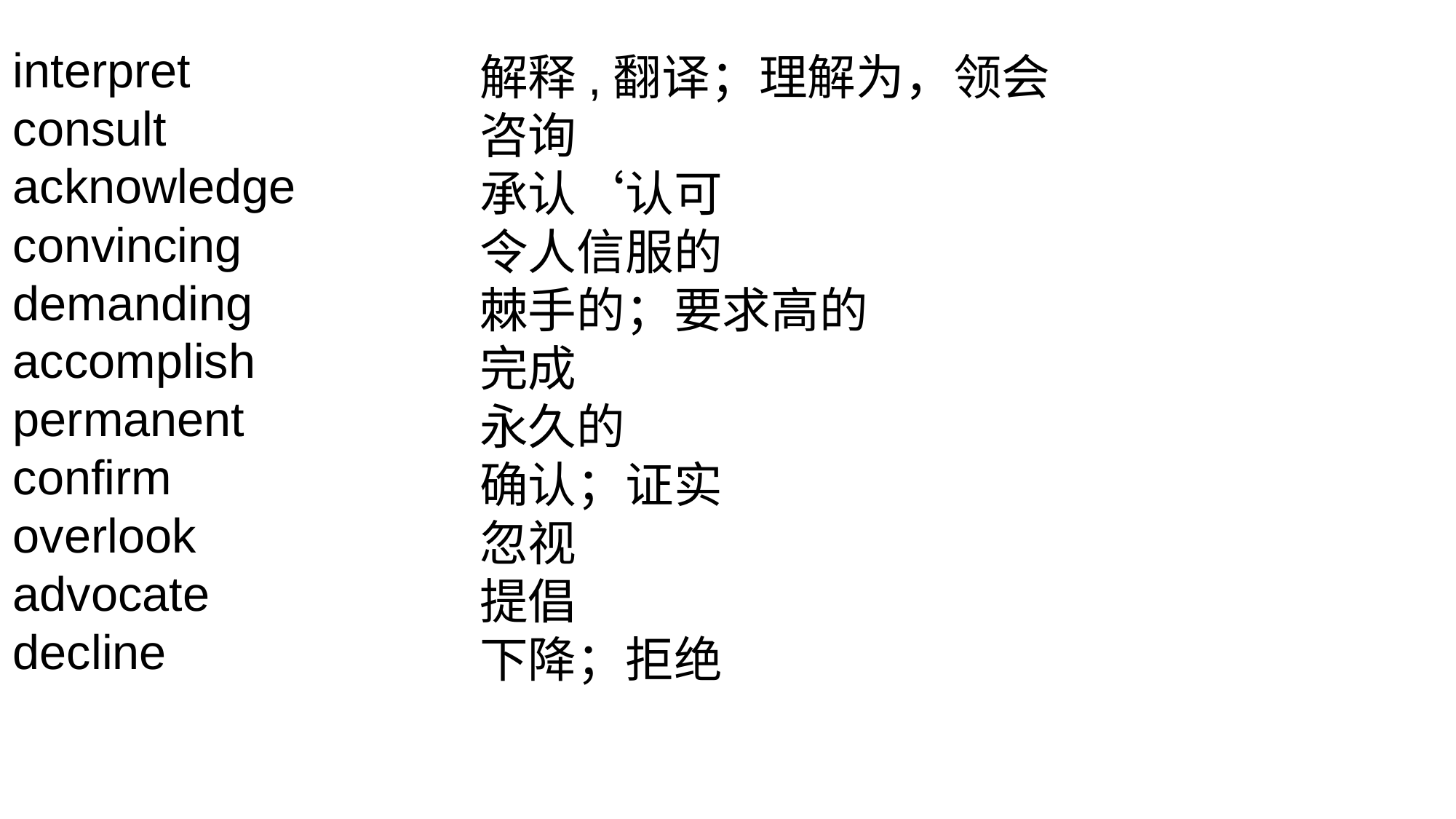

interpret
consult
acknowledge
convincing
demanding
accomplish
permanent
confirm
overlook
advocate
decline
解释,翻译；理解为，领会
咨询
承认‘认可
令人信服的
棘手的；要求高的
完成
永久的
确认；证实
忽视
提倡
下降；拒绝